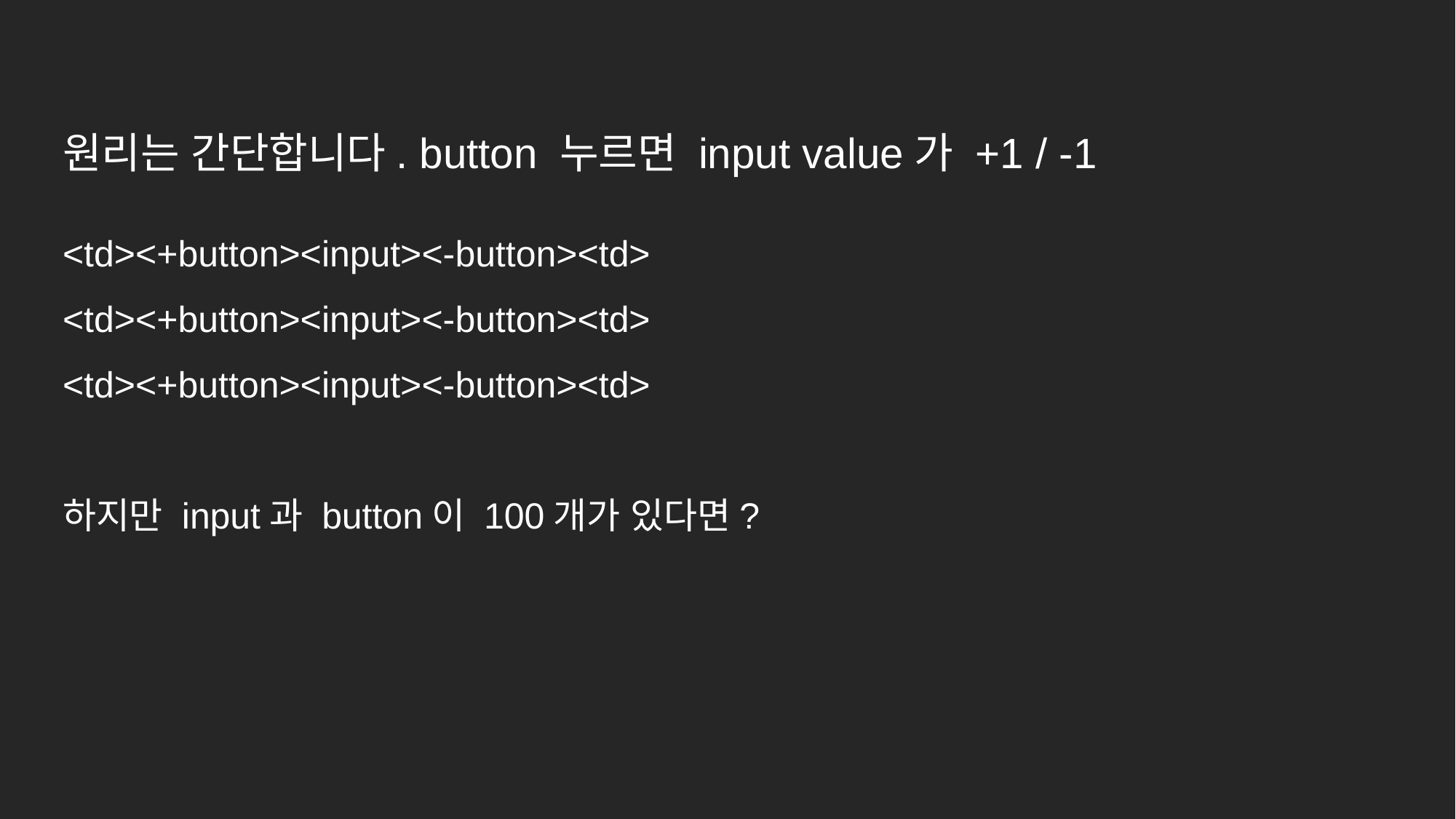

원리는 간단합니다. button 누르면 input value가 +1 / -1
# <td><+button><input><-button><td> <td><+button><input><-button><td> <td><+button><input><-button><td> 하지만 input과 button이 100개가 있다면?